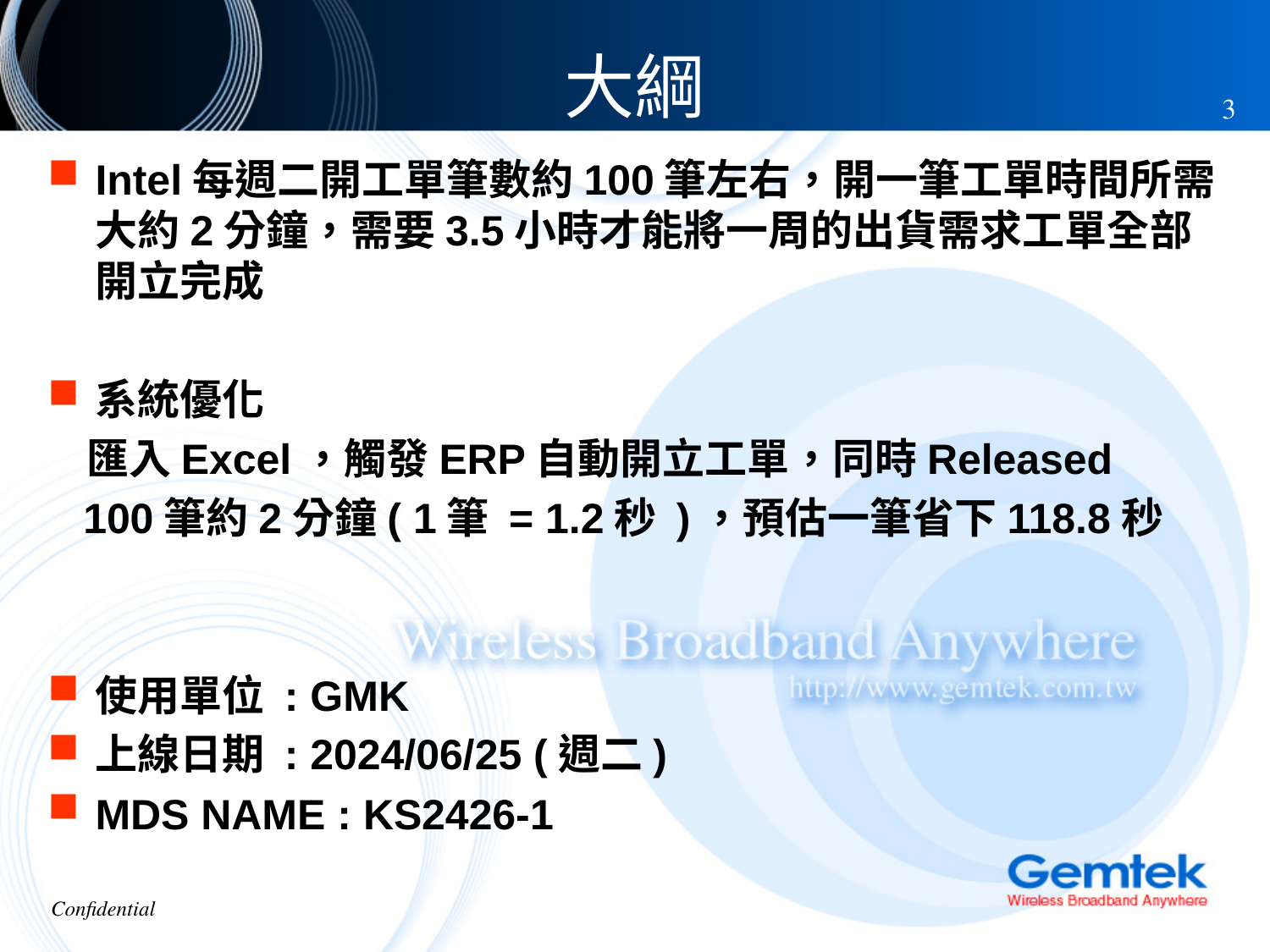

# 大綱
3
Intel每週二開工單筆數約100筆左右，開一筆工單時間所需大約2分鐘，需要3.5小時才能將一周的出貨需求工單全部開立完成

系統優化
   匯入Excel，觸發ERP自動開立工單，同時Released
   100筆約2分鐘( 1筆 = 1.2秒 )，預估一筆省下118.8秒

使用單位 : GMK
上線日期 : 2024/06/25 (週二)
MDS NAME : KS2426-1